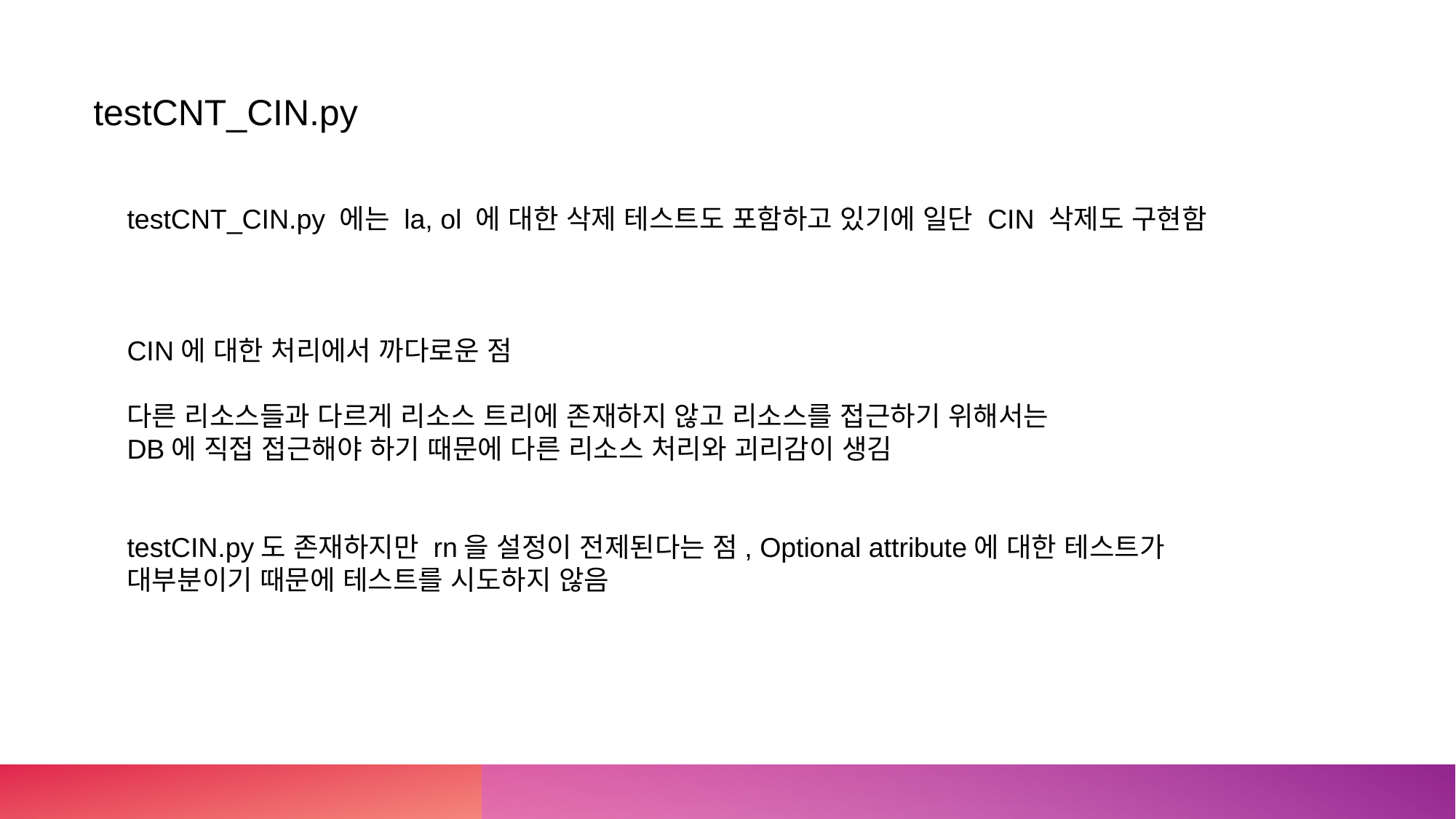

testCNT_CIN.py
testCNT_CIN.py 에는 la, ol 에 대한 삭제 테스트도 포함하고 있기에 일단 CIN 삭제도 구현함

CIN에 대한 처리에서 까다로운 점

다른 리소스들과 다르게 리소스 트리에 존재하지 않고 리소스를 접근하기 위해서는
DB에 직접 접근해야 하기 때문에 다른 리소스 처리와 괴리감이 생김

testCIN.py도 존재하지만 rn을 설정이 전제된다는 점, Optional attribute에 대한 테스트가 대부분이기 때문에 테스트를 시도하지 않음